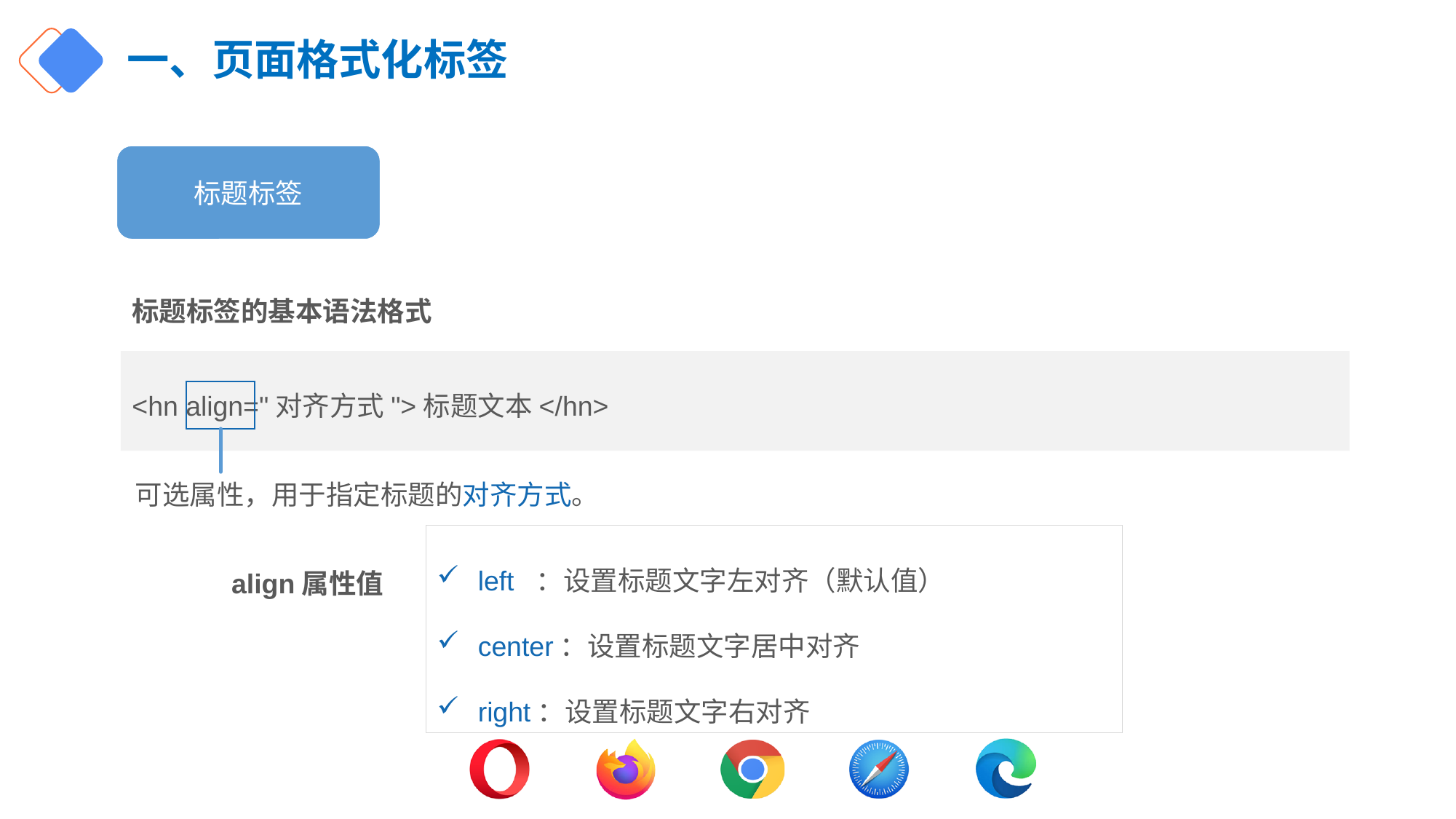

# 一、页面格式化标签
标题标签
标题标签的基本语法格式

<hn align="对齐方式">标题文本</hn>

可选属性，用于指定标题的对齐方式。
left  ：设置标题文字左对齐（默认值）
center：设置标题文字居中对齐
right：设置标题文字右对齐
align属性值